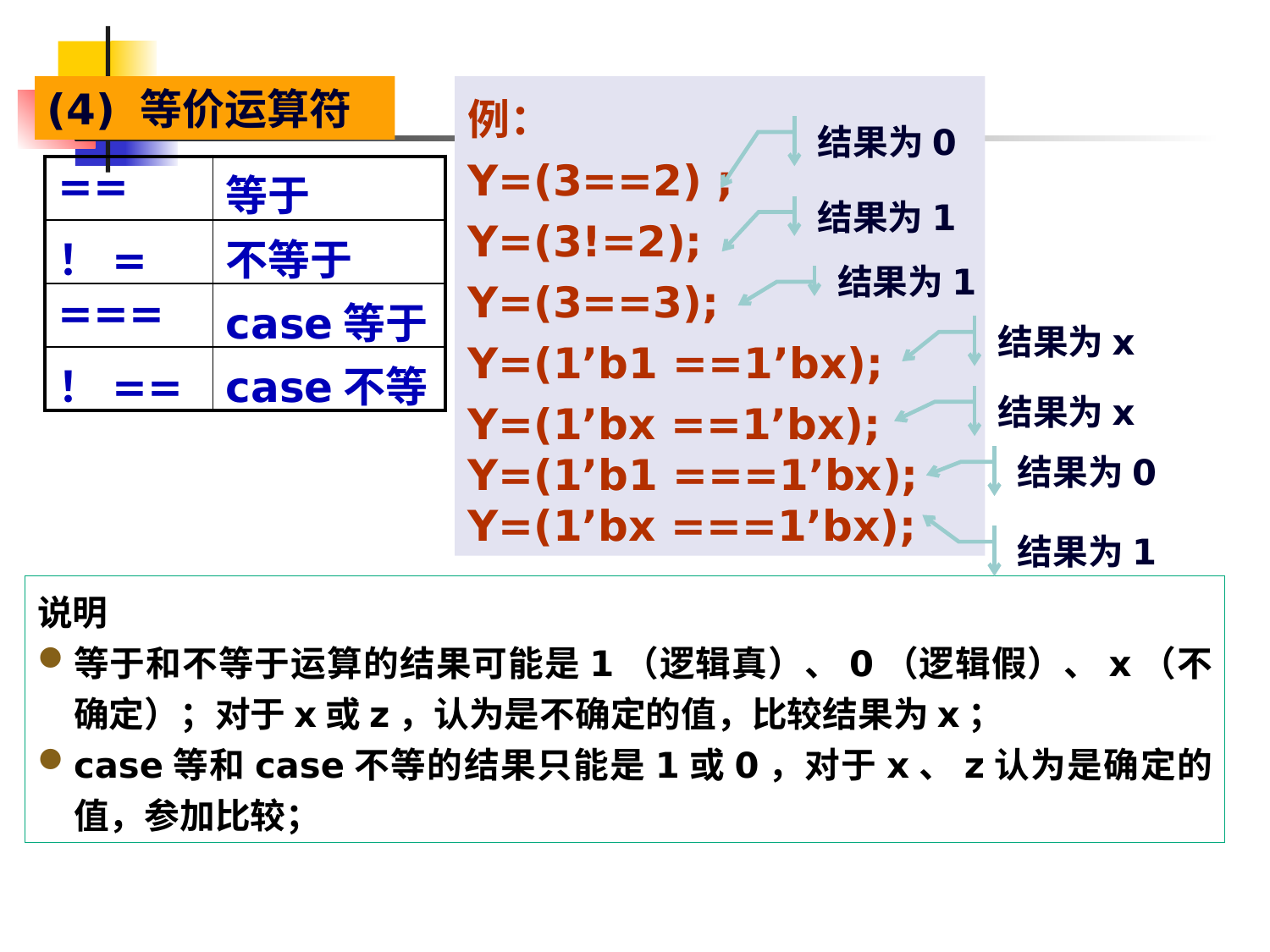

(4) 等价运算符
例：
Y=(3==2) ;
Y=(3!=2);
Y=(3==3);
Y=(1’b1 ==1’bx);
Y=(1’bx ==1’bx);
Y=(1’b1 ===1’bx);
Y=(1’bx ===1’bx);
结果为0
| == | 等于 |
| --- | --- |
| ！= | 不等于 |
| === | case等于 |
| ！== | case不等 |
结果为1
结果为1
结果为x
结果为x
结果为0
结果为1
说明
等于和不等于运算的结果可能是1（逻辑真）、0（逻辑假）、x（不确定）；对于x或z，认为是不确定的值，比较结果为x；
case等和case不等的结果只能是1或0，对于x、z认为是确定的值，参加比较；